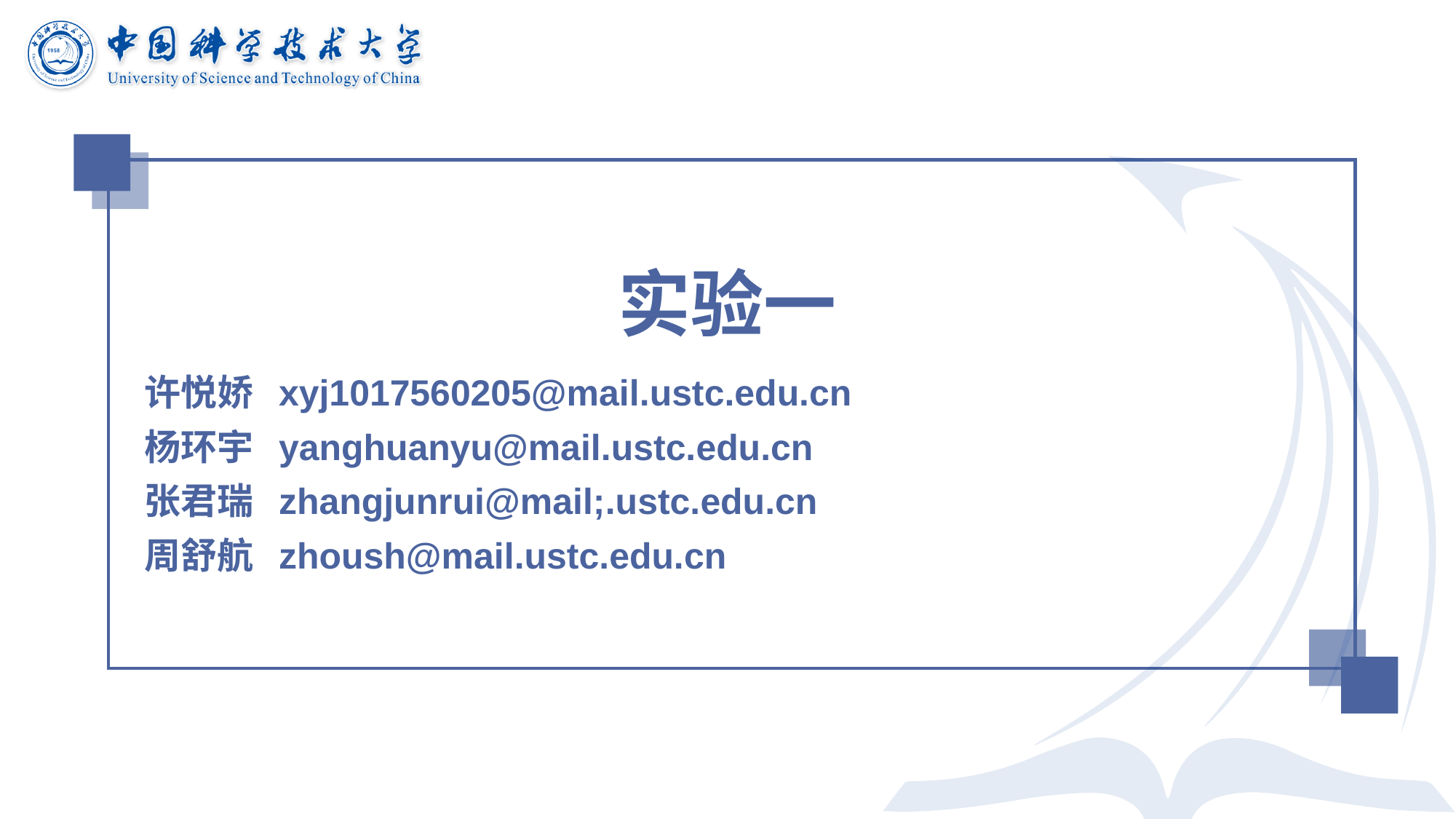

# 实验一
许悦娇  xyj1017560205@mail.ustc.edu.cn
杨环宇  yanghuanyu@mail.ustc.edu.cn
张君瑞  zhangjunrui@mail;.ustc.edu.cn
周舒航  zhoush@mail.ustc.edu.cn